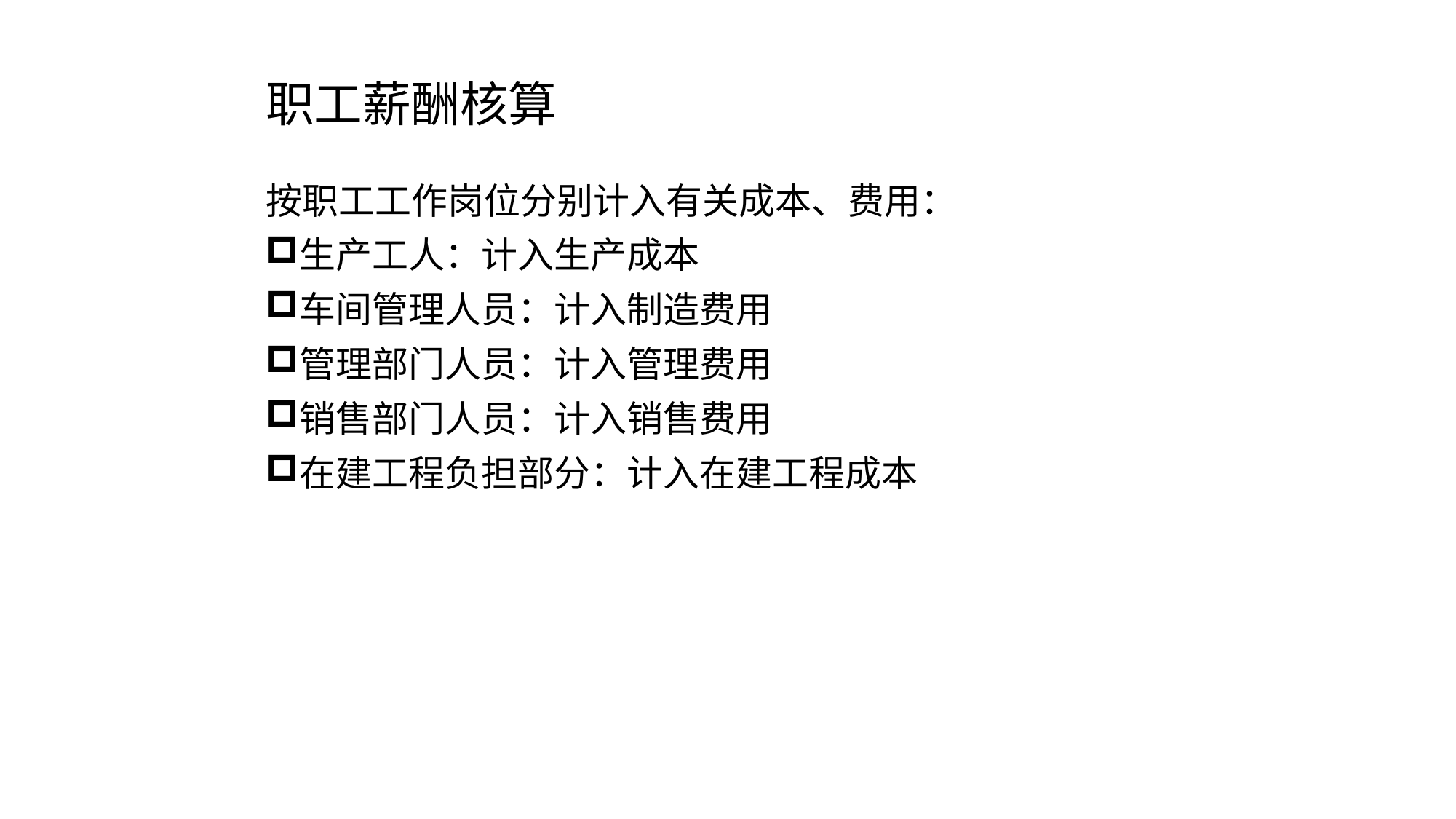

# 职工薪酬核算
按职工工作岗位分别计入有关成本、费用：
生产工人：计入生产成本
车间管理人员：计入制造费用
管理部门人员：计入管理费用
销售部门人员：计入销售费用
在建工程负担部分：计入在建工程成本